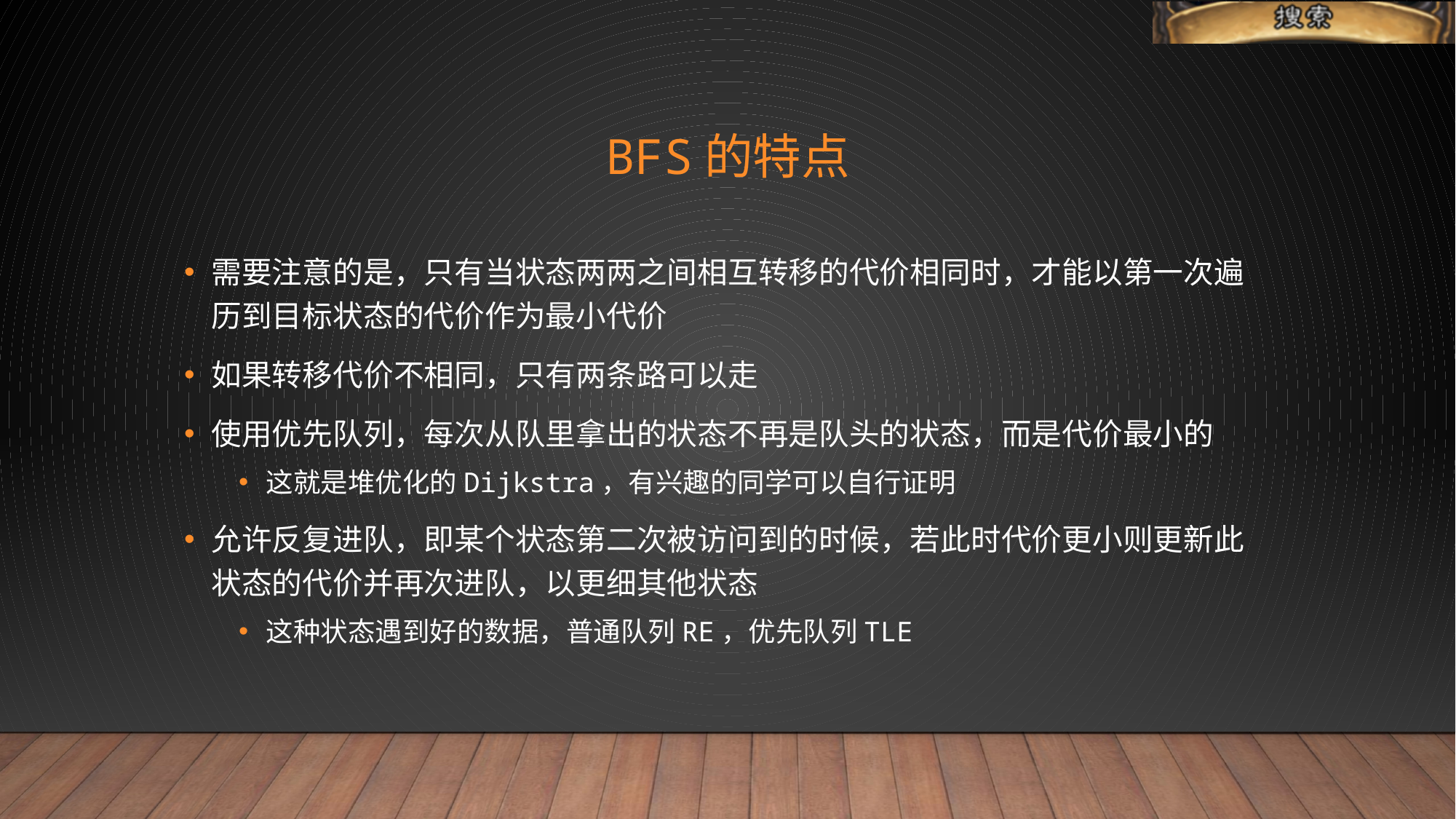

# BFS的特点
需要注意的是，只有当状态两两之间相互转移的代价相同时，才能以第一次遍历到目标状态的代价作为最小代价
如果转移代价不相同，只有两条路可以走
使用优先队列，每次从队里拿出的状态不再是队头的状态，而是代价最小的
这就是堆优化的Dijkstra，有兴趣的同学可以自行证明
允许反复进队，即某个状态第二次被访问到的时候，若此时代价更小则更新此状态的代价并再次进队，以更细其他状态
这种状态遇到好的数据，普通队列RE，优先队列TLE